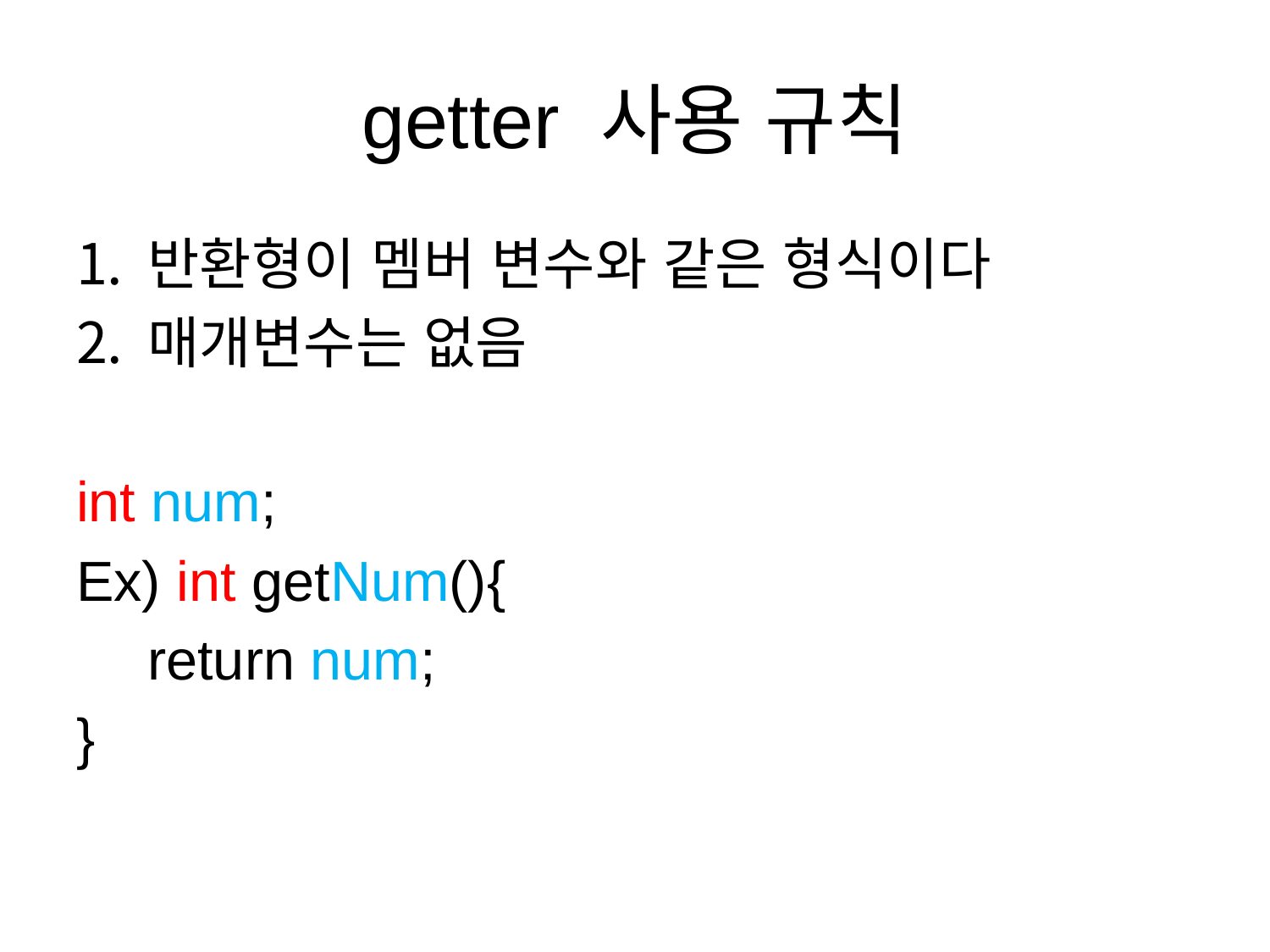

# getter 사용 규칙
반환형이 멤버 변수와 같은 형식이다
매개변수는 없음

int num;
Ex) int getNum(){
	return num;
}